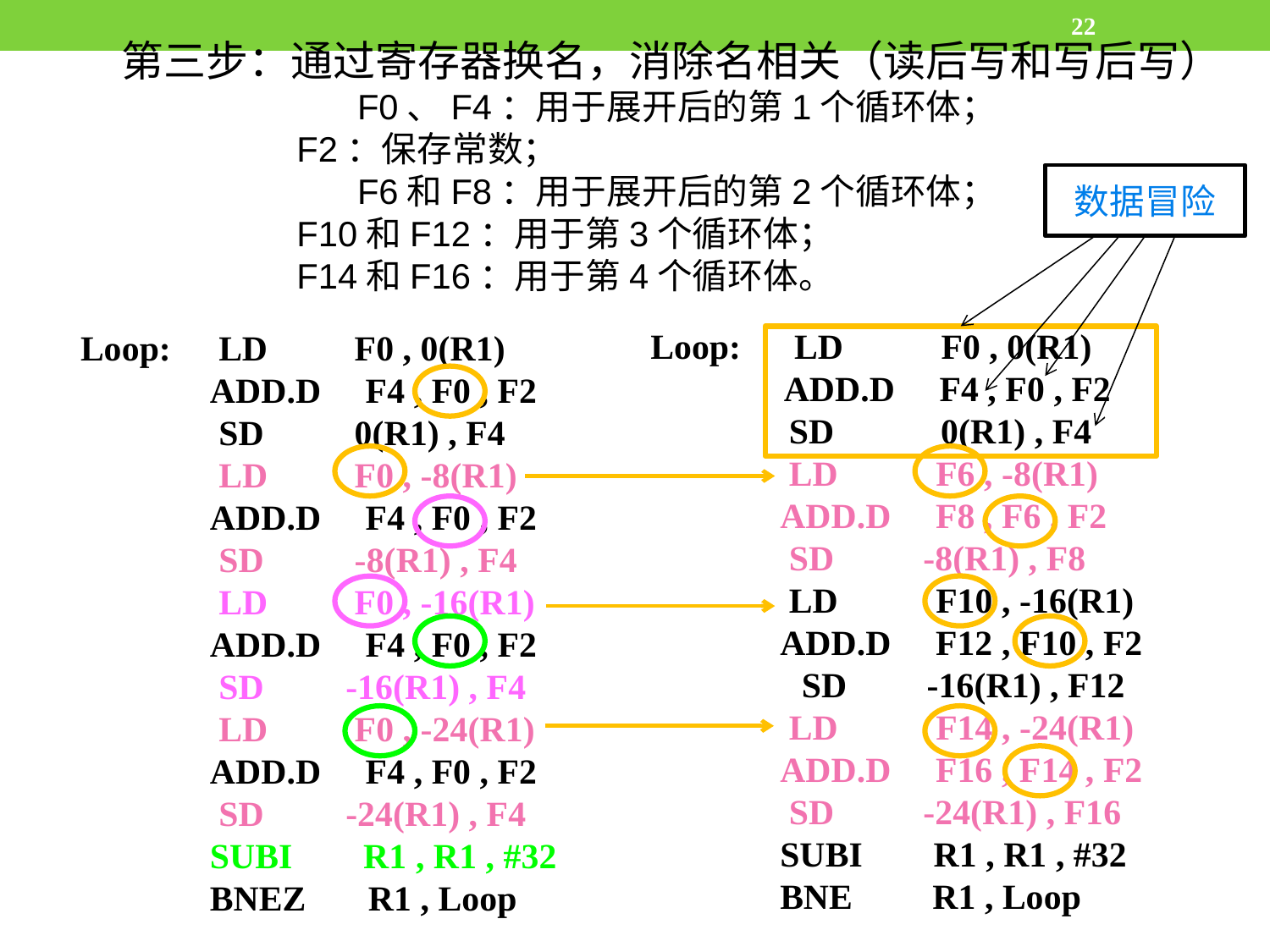

22
第三步：通过寄存器换名，消除名相关（读后写和写后写）
F0、F4：用于展开后的第1个循环体；
                  F2：保存常数；
F6和F8：用于展开后的第2个循环体；
                  F10和F12：用于第3个循环体；
                  F14和F16：用于第4个循环体。
数据冒险
Loop:      LD           F0 , 0(R1)
               ADD.D     F4 , F0 , F2
	     SD            0(R1) , F4
	     LD           F6 , -8(R1)
	    ADD.D     F8 , F6 , F2
	     SD          -8(R1) , F8
	     LD           F10 , -16(R1)
	    ADD.D     F12 , F10 , F2
                 SD         -16(R1) , F12
	     LD           F14 , -24(R1)
	    ADD.D     F16 , F14 , F2
	     SD          -24(R1) , F16
	    SUBI        R1 , R1 , #32
	    BNE         R1 , Loop
Loop:	     LD	      F0 , 0(R1)
	    ADD.D     F4 , F0 , F2
	     SD	      0(R1) , F4
	     LD	      F0 , -8(R1)
	    ADD.D     F4 , F0 , F2
	     SD	      -8(R1) , F4
	     LD	      F0 , -16(R1)
	    ADD.D     F4 , F0 , F2
	     SD	     -16(R1) , F4
	     LD	      F0 , -24(R1)
	    ADD.D     F4 , F0 , F2
	     SD	     -24(R1) , F4
	    SUBI        R1 , R1 , #32
	    BNEZ       R1 , Loop